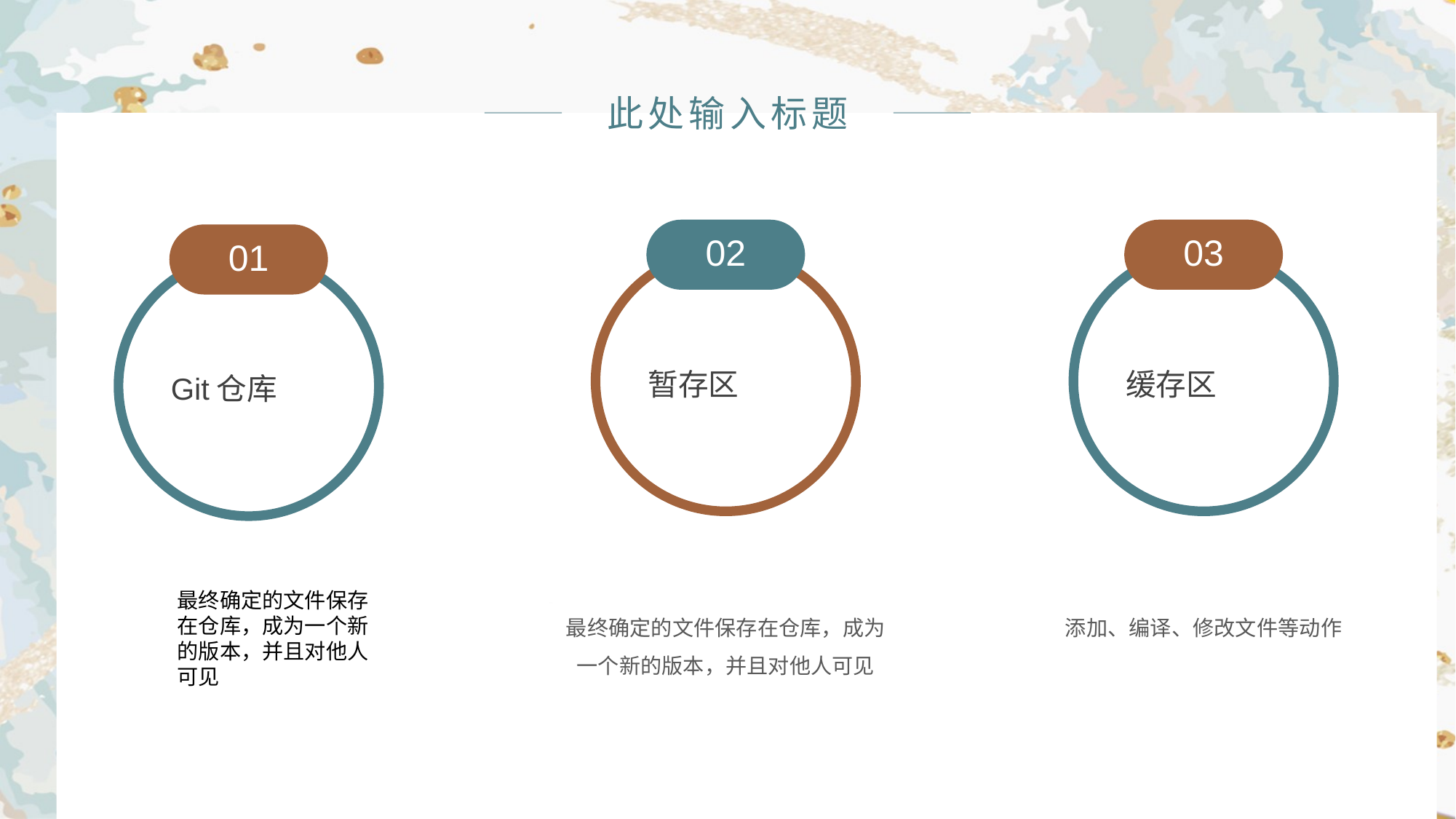

此处输入标题
最终确定的文件保存在仓库，成为一个新的版本，并且对他人可见

02
03
01

暂存区
缓存区
Git仓库
最终确定的文件保存在仓库，成为一个新的版本，并且对他人可见
最终确定的文件保存在仓库，成为一个新的版本，并且对他人可见
添加、编译、修改文件等动作